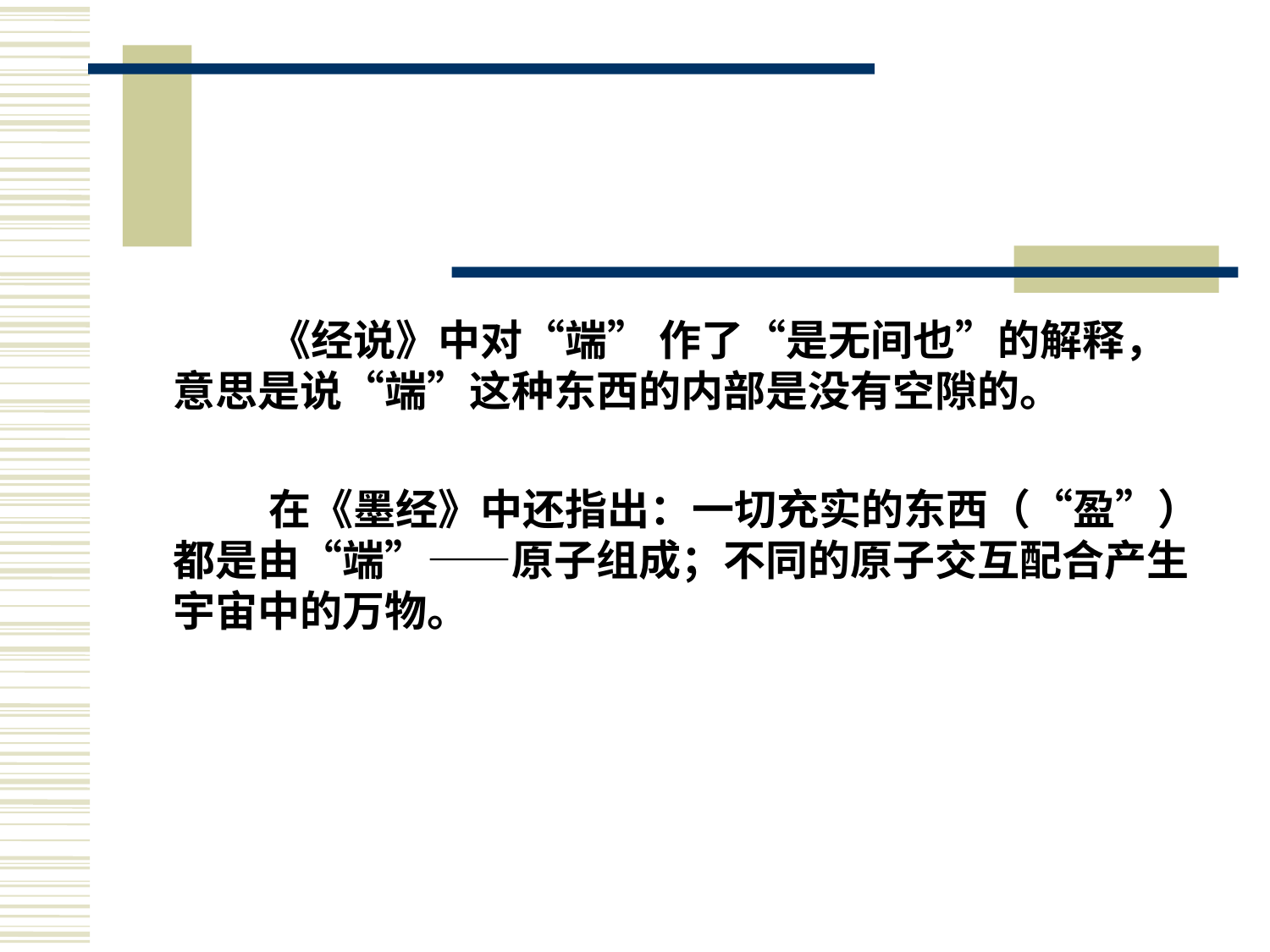

#
              《经说》中对“端” 作了“是无间也”的解释，意思是说“端”这种东西的内部是没有空隙的。

              在《墨经》中还指出：一切充实的东西（“盈”）都是由“端”——原子组成；不同的原子交互配合产生宇宙中的万物。